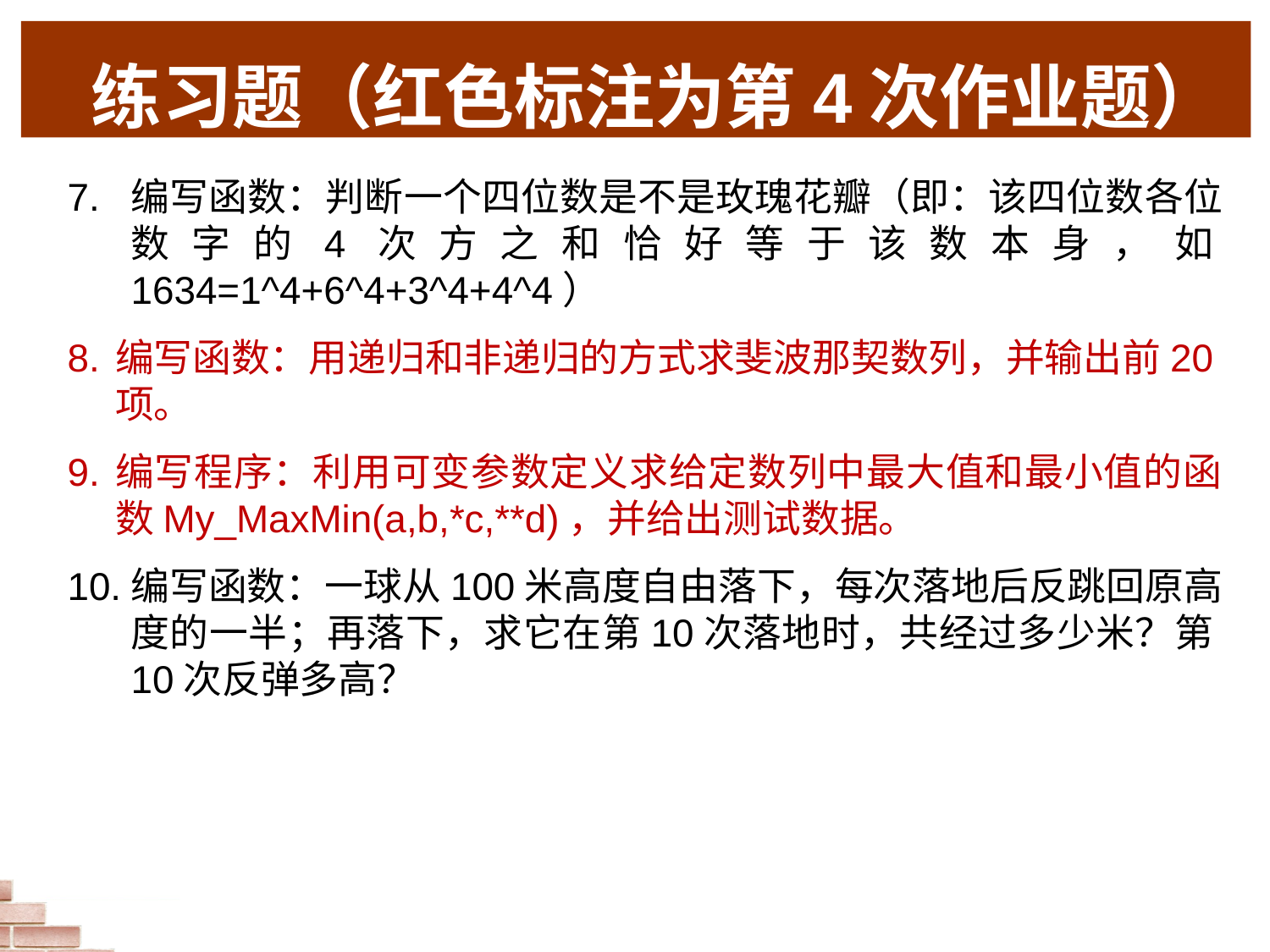

# 练习题（红色标注为第4次作业题）
编写函数：判断一个四位数是不是玫瑰花瓣（即：该四位数各位数字的4次方之和恰好等于该数本身，如1634=1^4+6^4+3^4+4^4）
编写函数：用递归和非递归的方式求斐波那契数列，并输出前20项。
编写程序：利用可变参数定义求给定数列中最大值和最小值的函数My_MaxMin(a,b,*c,**d)，并给出测试数据。
编写函数：一球从100米高度自由落下，每次落地后反跳回原高度的一半；再落下，求它在第10次落地时，共经过多少米？第10次反弹多高？